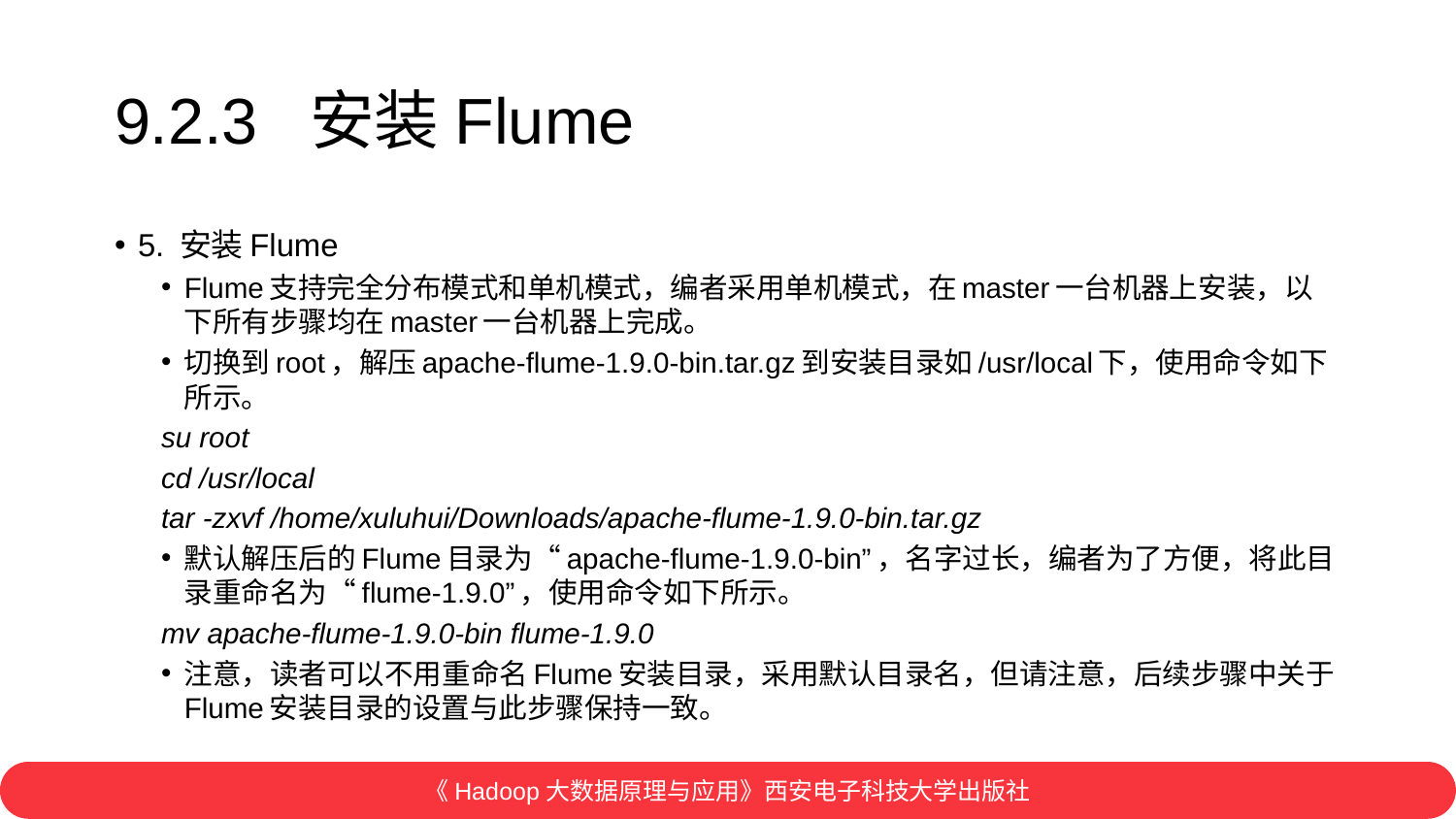

# 9.2.3  安装Flume
5. 安装Flume
Flume支持完全分布模式和单机模式，编者采用单机模式，在master一台机器上安装，以下所有步骤均在master一台机器上完成。
切换到root，解压apache-flume-1.9.0-bin.tar.gz到安装目录如/usr/local下，使用命令如下所示。
su root
cd /usr/local
tar -zxvf /home/xuluhui/Downloads/apache-flume-1.9.0-bin.tar.gz
默认解压后的Flume目录为“apache-flume-1.9.0-bin”，名字过长，编者为了方便，将此目录重命名为“flume-1.9.0”，使用命令如下所示。
mv apache-flume-1.9.0-bin flume-1.9.0
注意，读者可以不用重命名Flume安装目录，采用默认目录名，但请注意，后续步骤中关于Flume安装目录的设置与此步骤保持一致。